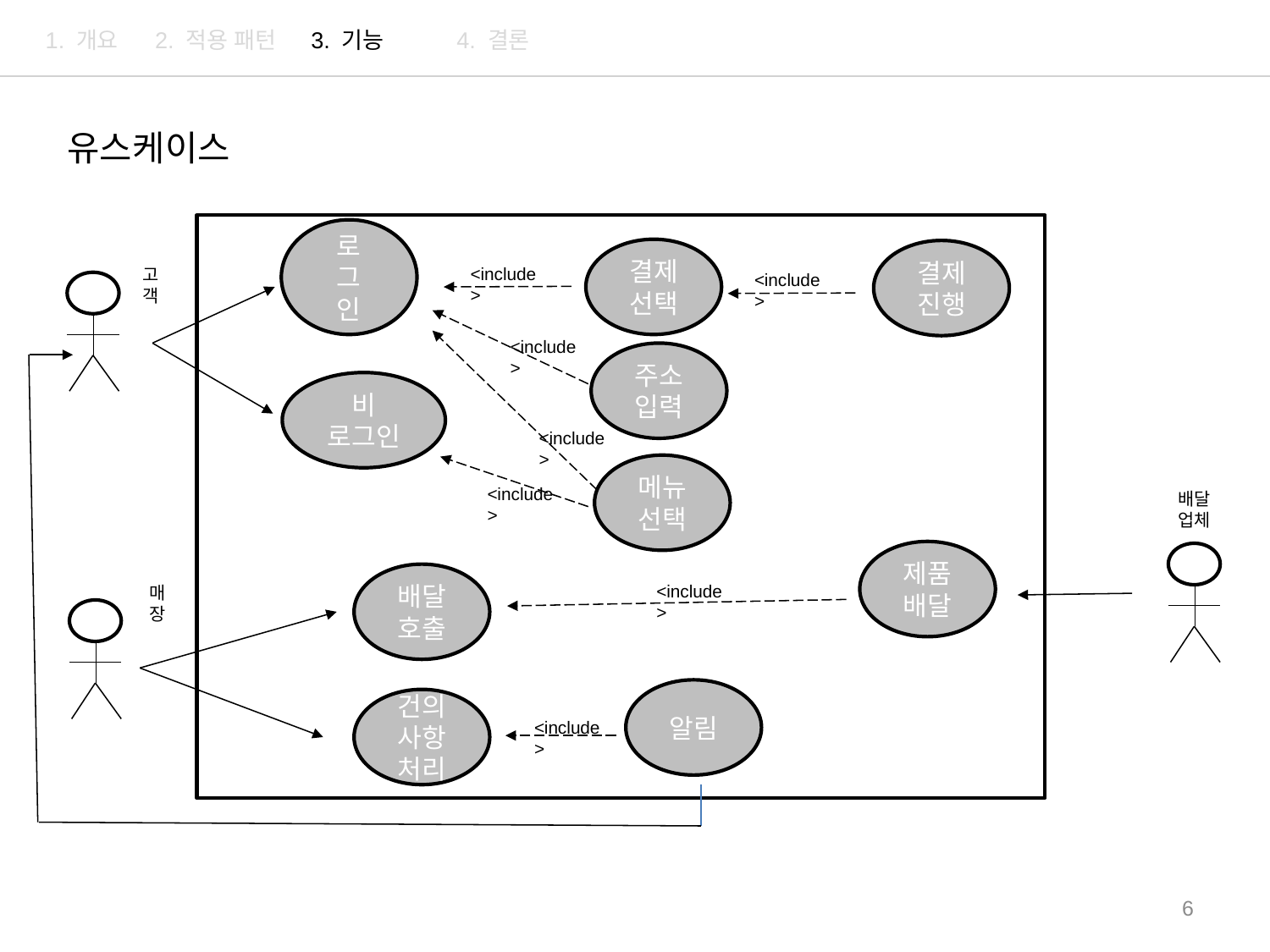

2. 적용 패턴
3. 기능
4. 결론
1. 개요
유스케이스

로
그
인
결제
선택
결제
진행
<include>
고객
<include>

<include>
주소 입력
비
로그인
<include>
메뉴
선택
<include>
 배달
 업체
제품 배달

배달 호출
<include>
매장

알림
건의 사항 처리
<include>
6